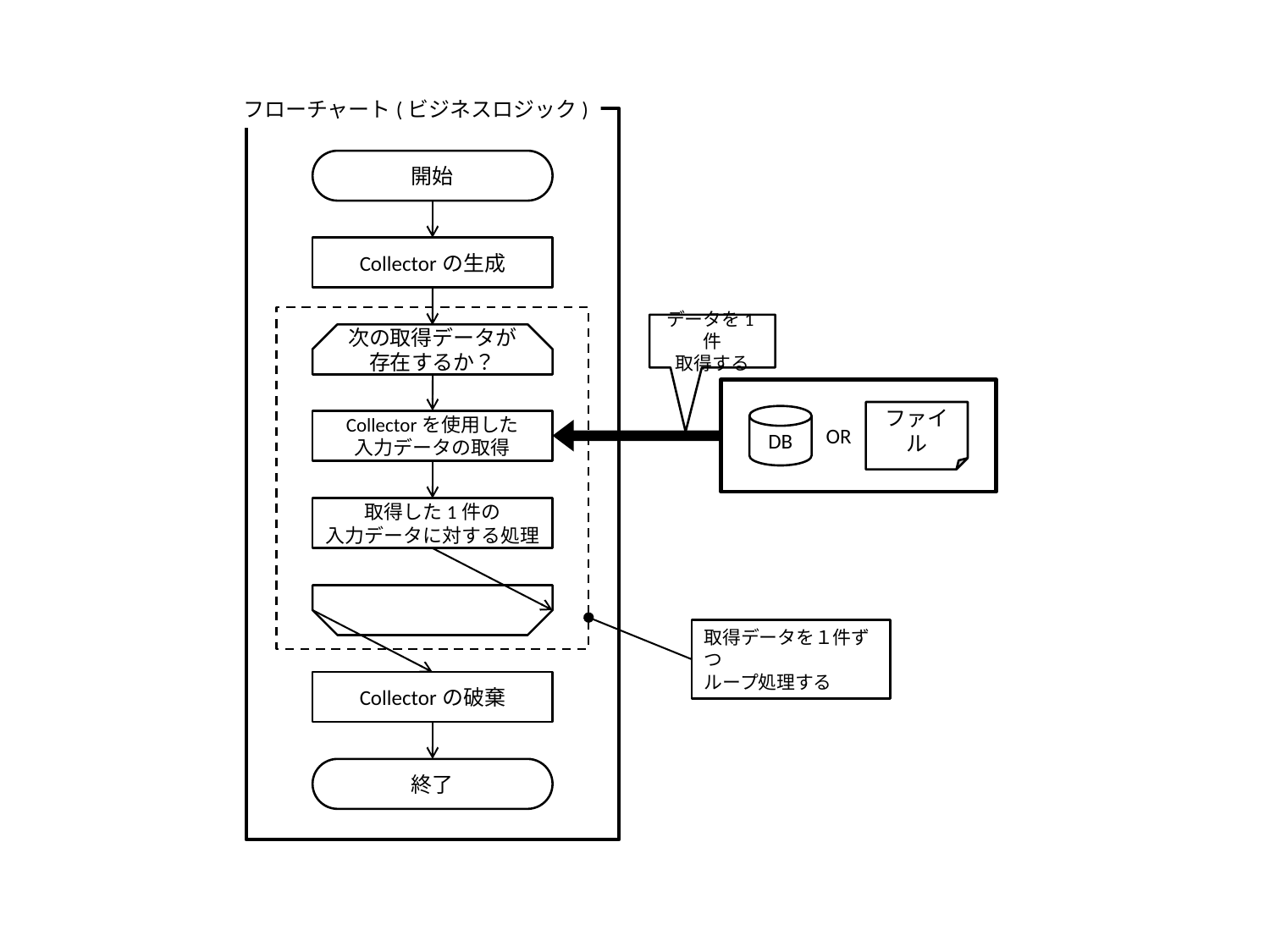

フローチャート(ビジネスロジック)

開始
Collectorの生成

データを1件
取得する

次の取得データが
存在するか？

ファイル
DB
OR
Collectorを使用した
入力データの取得
取得した1件の
入力データに対する処理

取得データを１件ずつ
ループ処理する
Collectorの破棄
終了